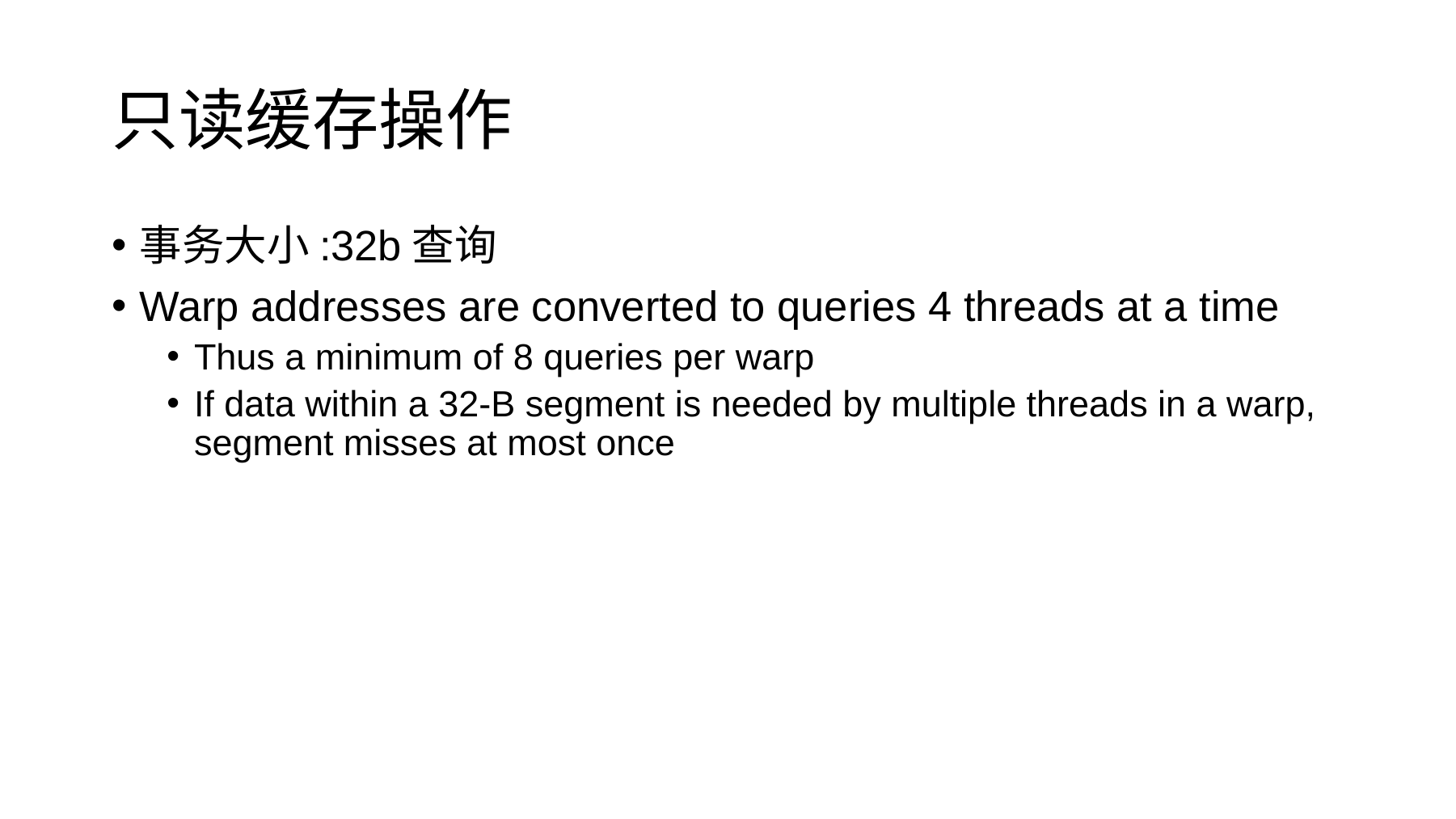

# 只读缓存操作
事务大小:32b查询
Warp addresses are converted to queries 4 threads at a time
Thus a minimum of 8 queries per warp
If data within a 32-B segment is needed by multiple threads in a warp, segment misses at most once